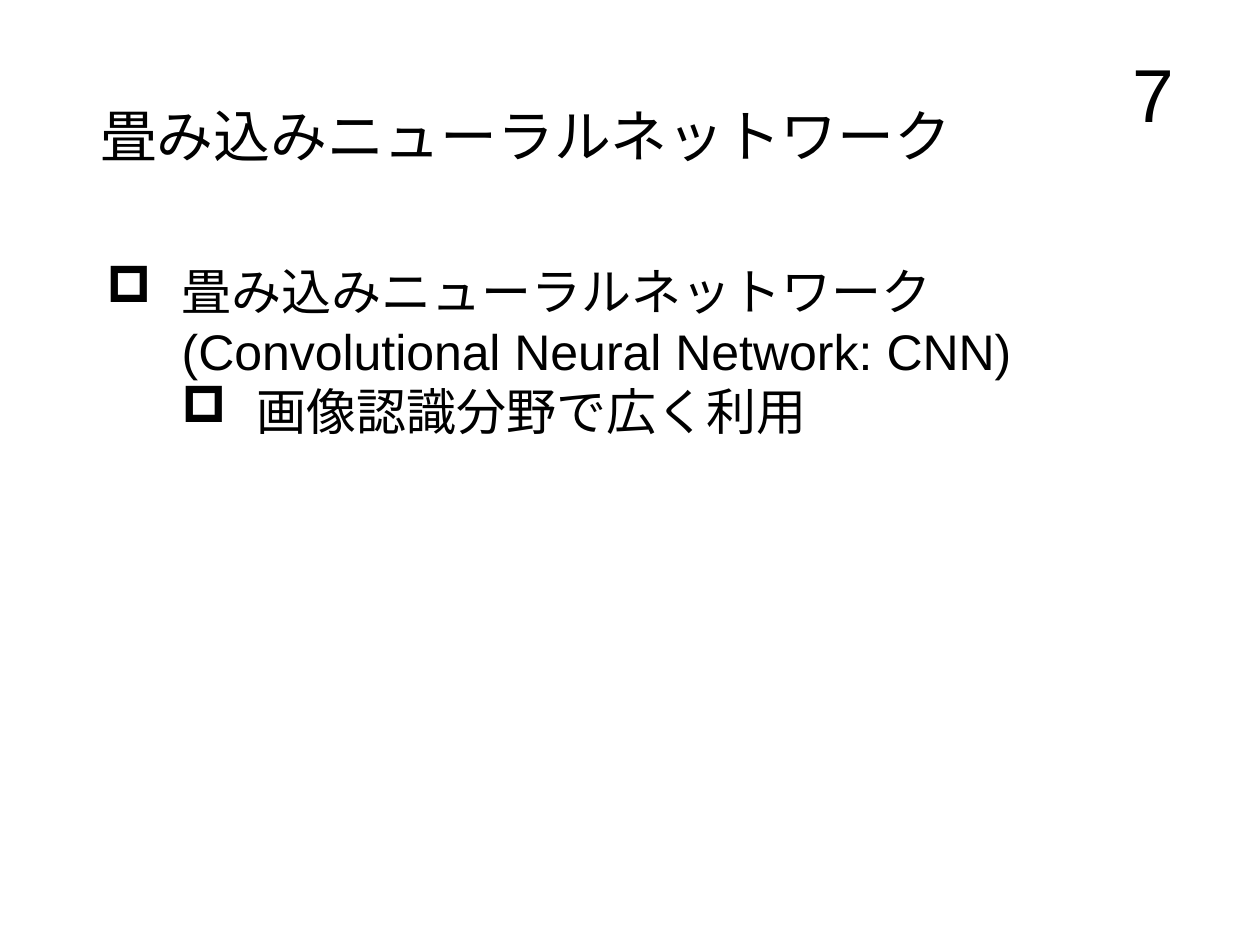

# 畳み込みニューラルネットワーク
7
畳み込みニューラルネットワーク
(Convolutional Neural Network: CNN)
画像認識分野で広く利用